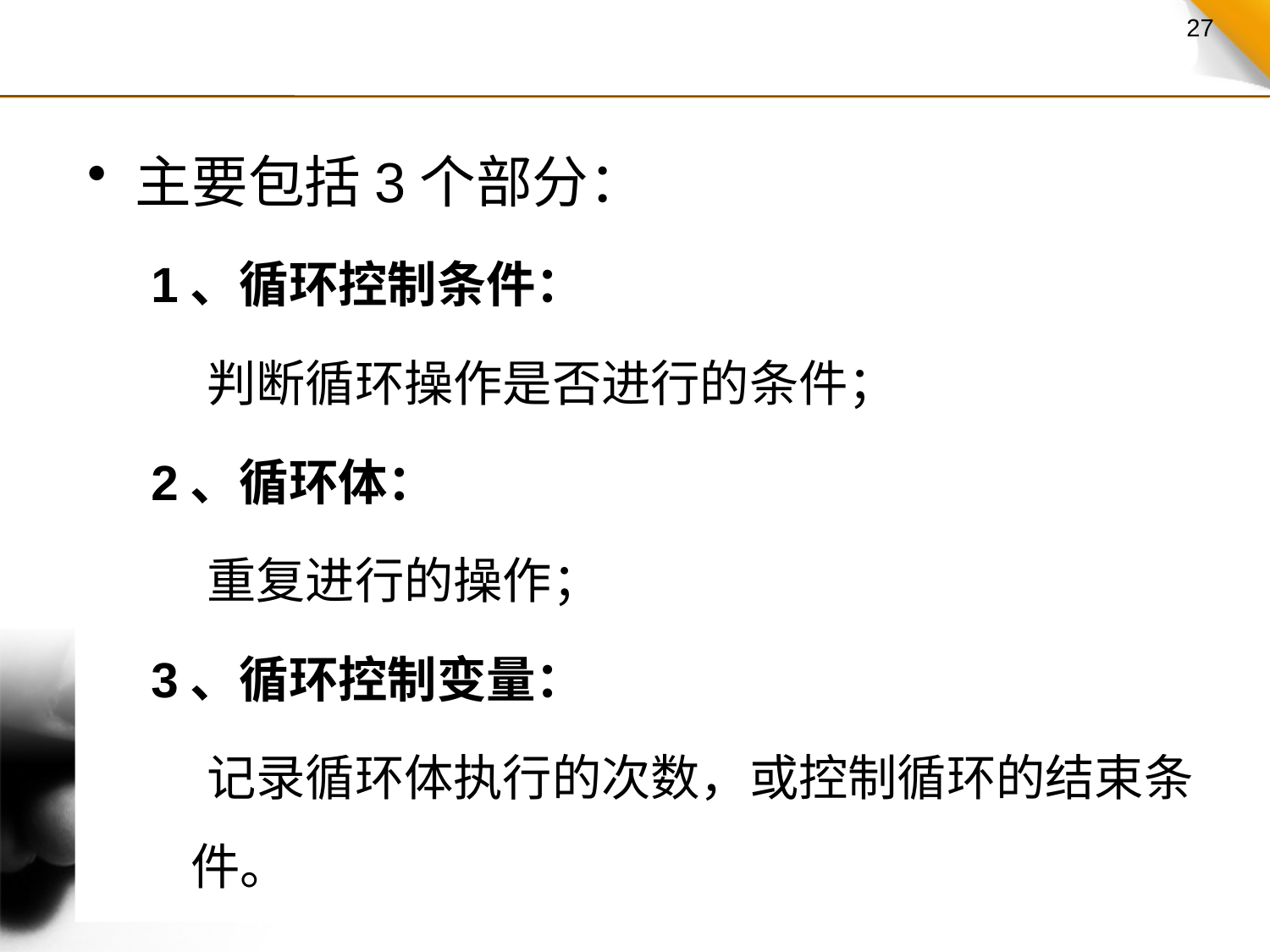

主要包括3个部分：
1、循环控制条件：
    判断循环操作是否进行的条件；
2、循环体：
    重复进行的操作；
3、循环控制变量：
    记录循环体执行的次数，或控制循环的结束条件。